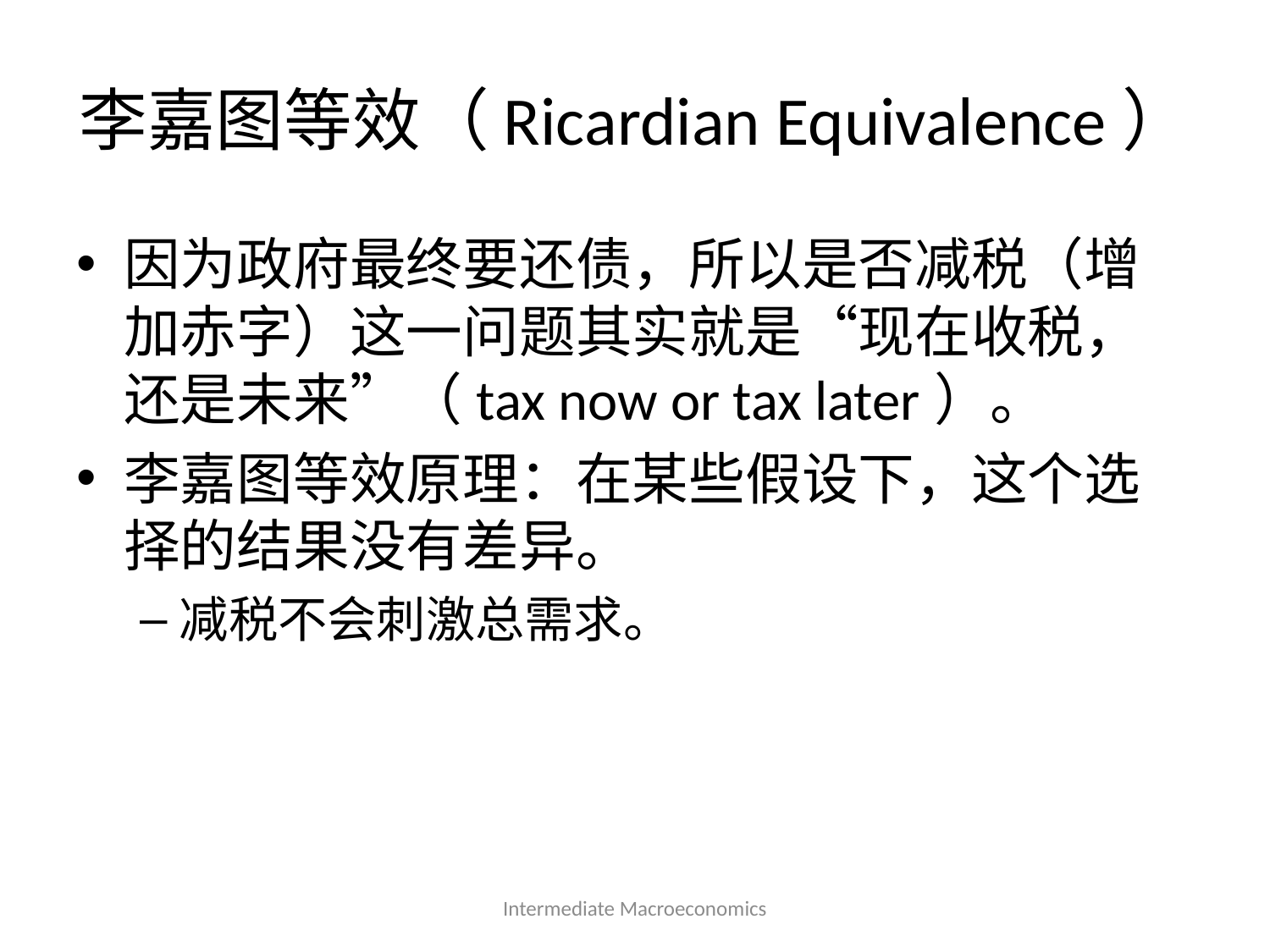

# 李嘉图等效（Ricardian Equivalence）
因为政府最终要还债，所以是否减税（增加赤字）这一问题其实就是“现在收税，还是未来”（tax now or tax later）。
李嘉图等效原理：在某些假设下，这个选择的结果没有差异。
减税不会刺激总需求。
Intermediate Macroeconomics